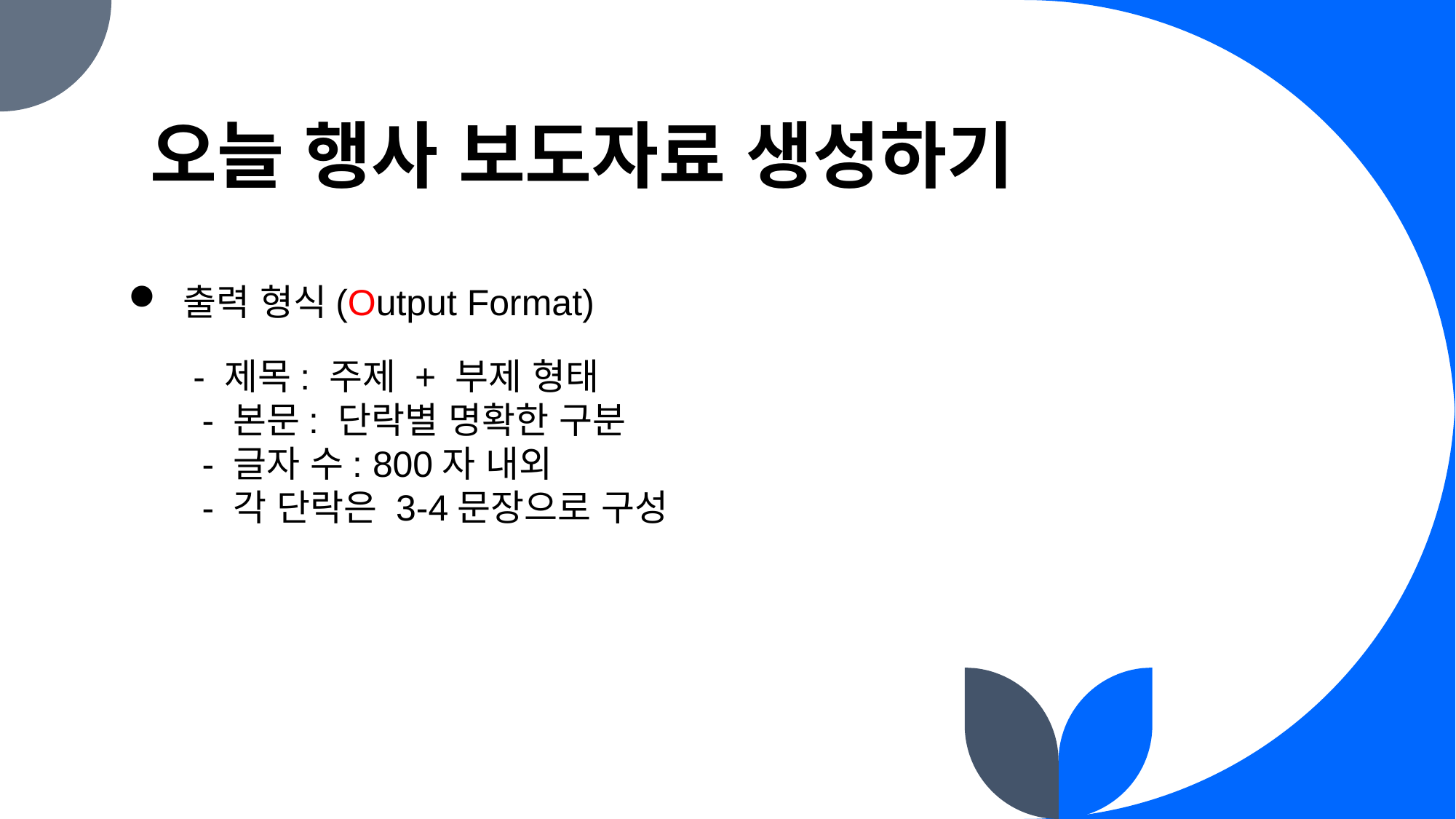

# 오늘 행사 보도자료 생성하기
출력 형식(Output Format)
  - 제목: 주제 + 부제 형태
  - 본문: 단락별 명확한 구분
  - 글자 수: 800자 내외
  - 각 단락은 3-4문장으로 구성